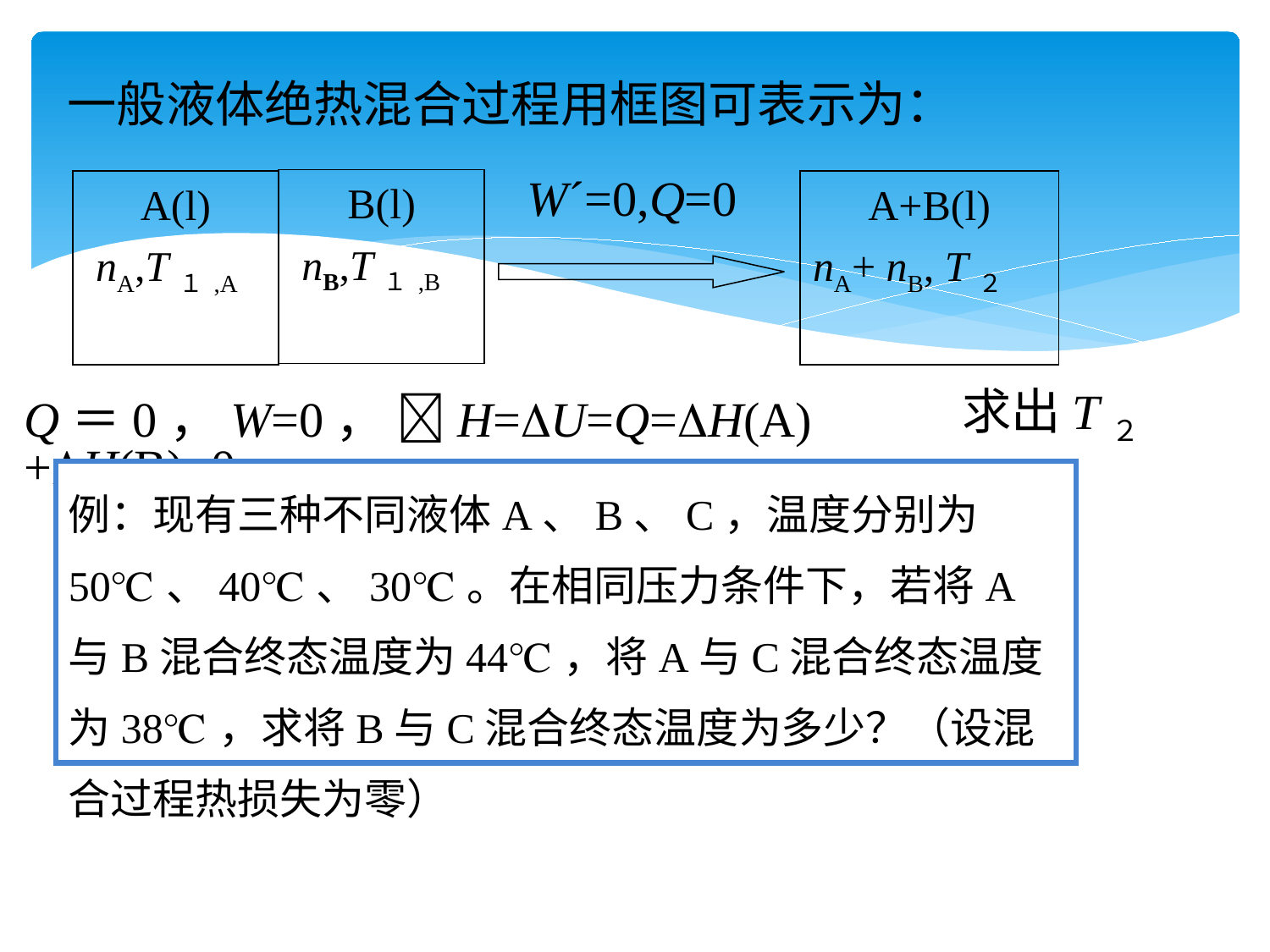

一般液体绝热混合过程用框图可表示为：
W´=0,Q=0
B(l)
 nB,T１,B

A(l)
 nA,T１,A

A+B(l)
nA+ nB, T２

求出T２
Q＝0，W=0， ΔH=ΔU=Q=ΔH(A)+ΔH(B)=0,
例：现有三种不同液体A、B、C，温度分别为50℃、40℃、30℃。在相同压力条件下，若将A与B混合终态温度为44℃，将A与C混合终态温度为38℃，求将B与C混合终态温度为多少？（设混合过程热损失为零）